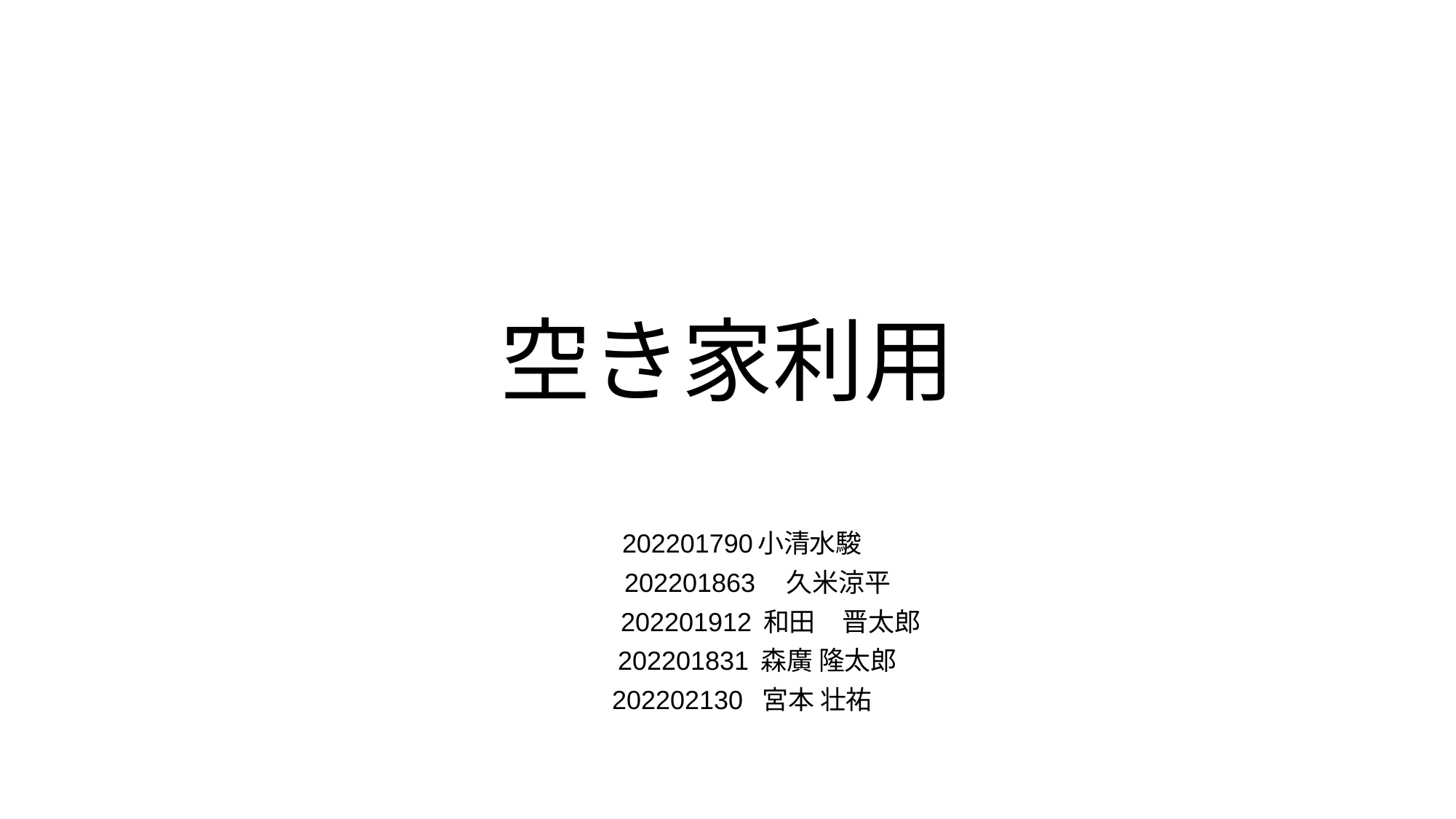

# 空き家利用
202201790小清水駿
　202201863　久米涼平
　　202201912 和田　晋太郎
　202201831 森廣 隆太郎
202202130  宮本 壮祐